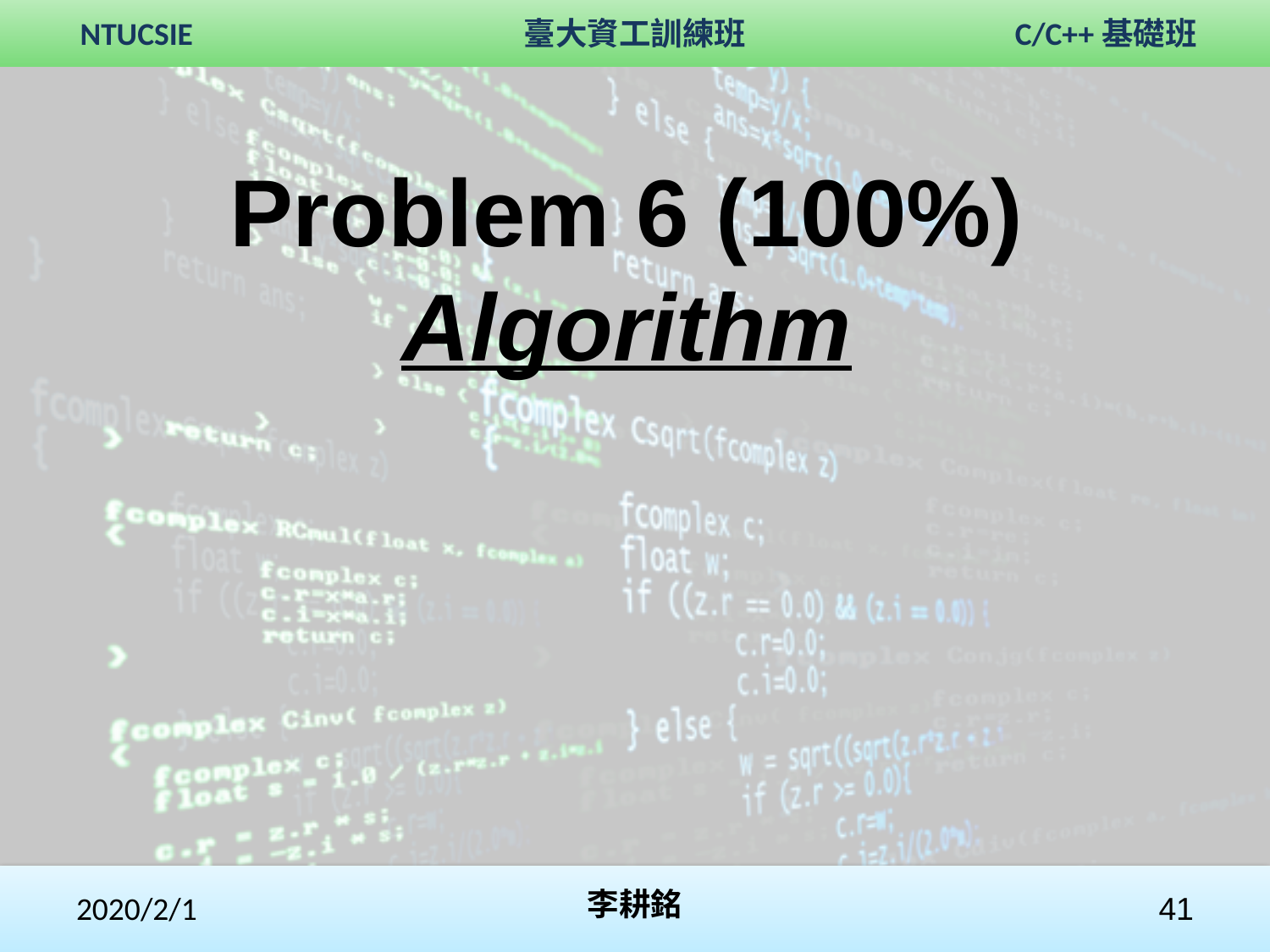

# Problem 6 (100%) Algorithm

2020/2/1
李耕銘
41